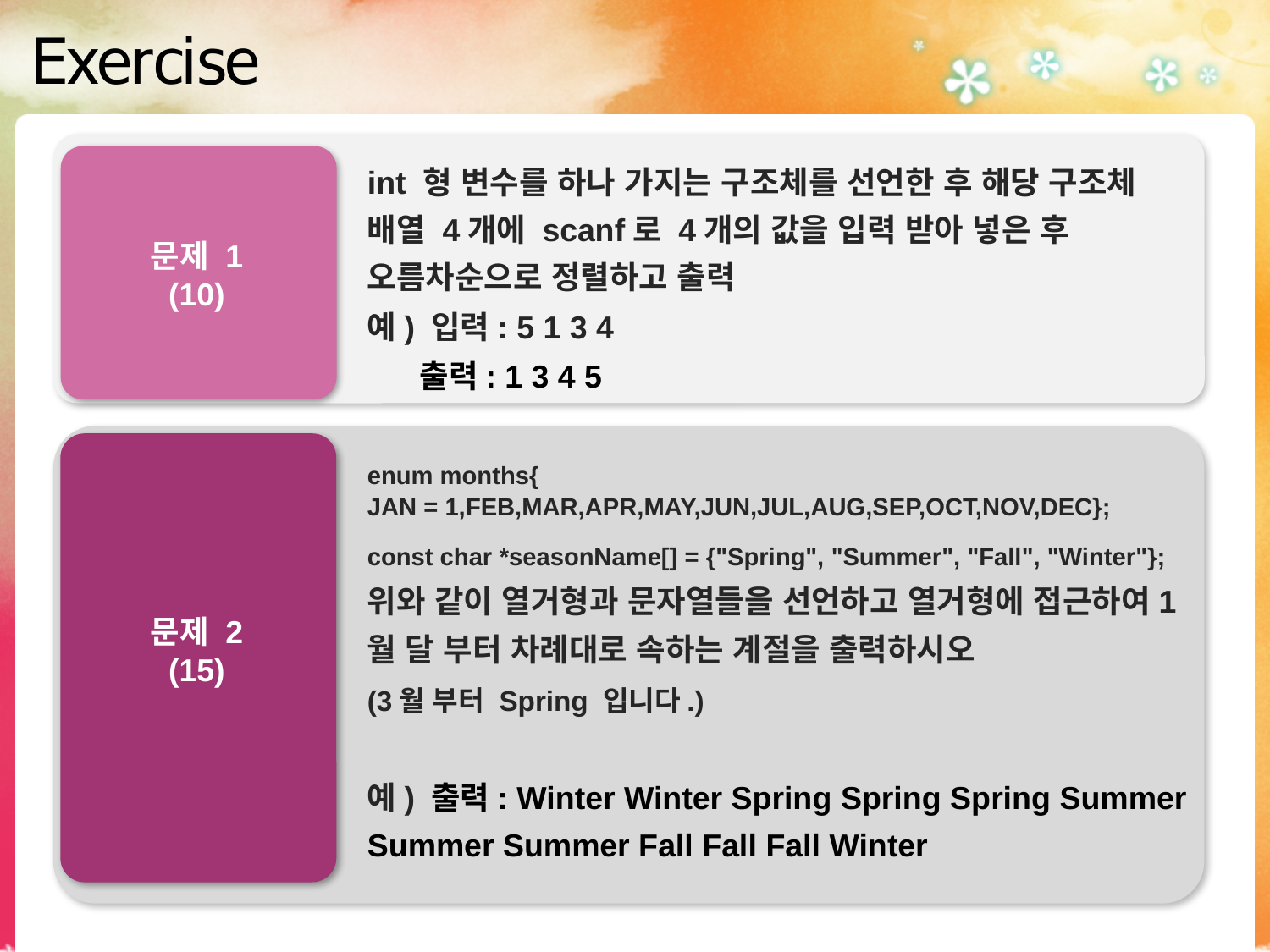

# Exercise

int 형 변수를 하나 가지는 구조체를 선언한 후 해당 구조체 배열 4개에 scanf로 4개의 값을 입력 받아 넣은 후 오름차순으로 정렬하고 출력
예) 입력: 5 1 3 4
     출력: 1 3 4 5
문제 1
(10)

enum months{
JAN = 1,FEB,MAR,APR,MAY,JUN,JUL,AUG,SEP,OCT,NOV,DEC};
const char *seasonName[] = {"Spring", "Summer", "Fall", "Winter"};
위와 같이 열거형과 문자열들을 선언하고 열거형에 접근하여1월 달 부터 차례대로 속하는 계절을 출력하시오
(3월 부터 Spring 입니다.)

예) 출력: Winter Winter Spring Spring Spring Summer Summer Summer Fall Fall Fall Winter
문제 2
(15)